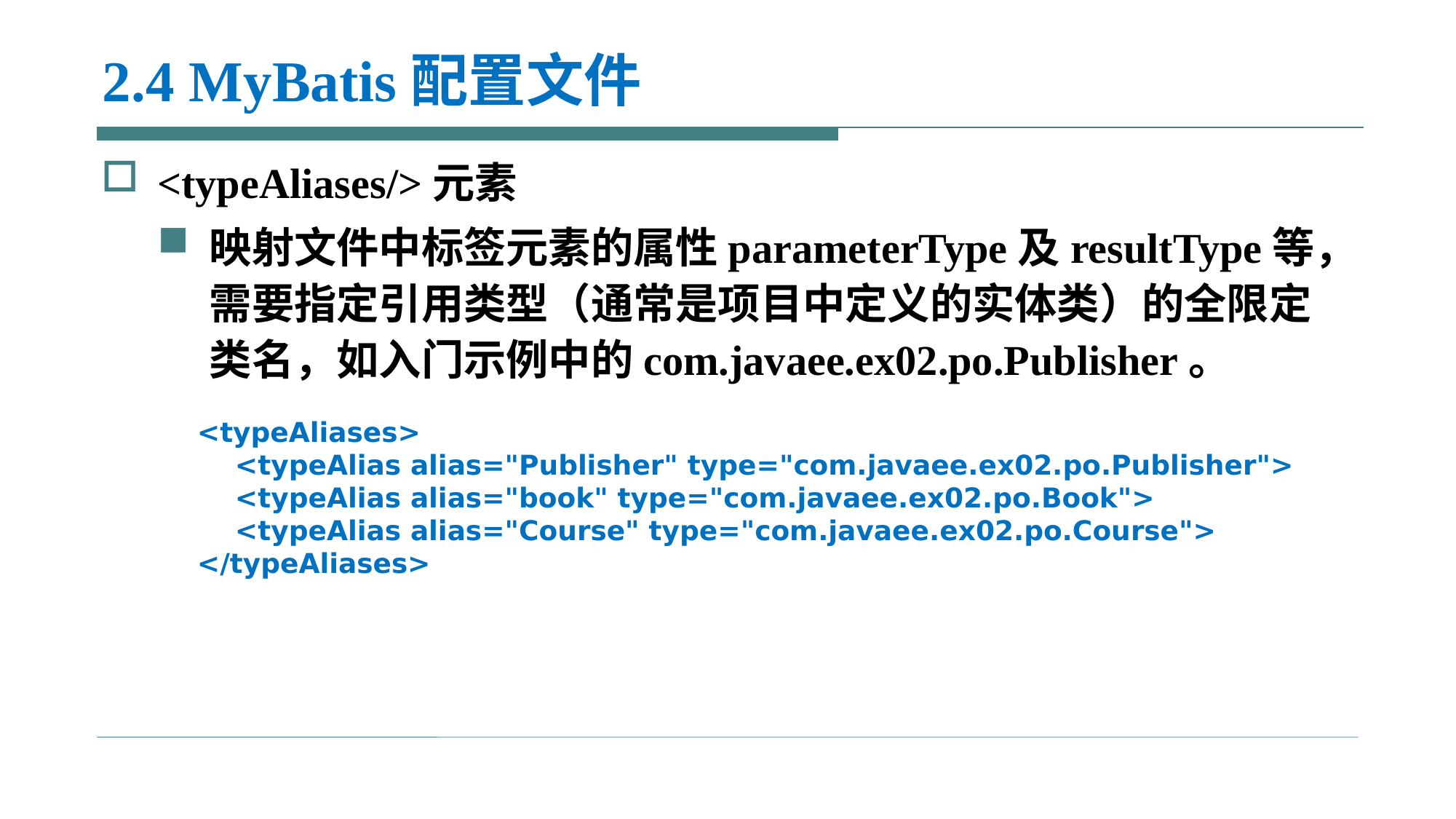

# 2.4 MyBatis配置文件
<typeAliases/>元素
映射文件中标签元素的属性parameterType及resultType等，需要指定引用类型（通常是项目中定义的实体类）的全限定类名，如入门示例中的com.javaee.ex02.po.Publisher。
<typeAliases>
    <typeAlias alias="Publisher" type="com.javaee.ex02.po.Publisher">
    <typeAlias alias="book" type="com.javaee.ex02.po.Book">
    <typeAlias alias="Course" type="com.javaee.ex02.po.Course">
</typeAliases>
31